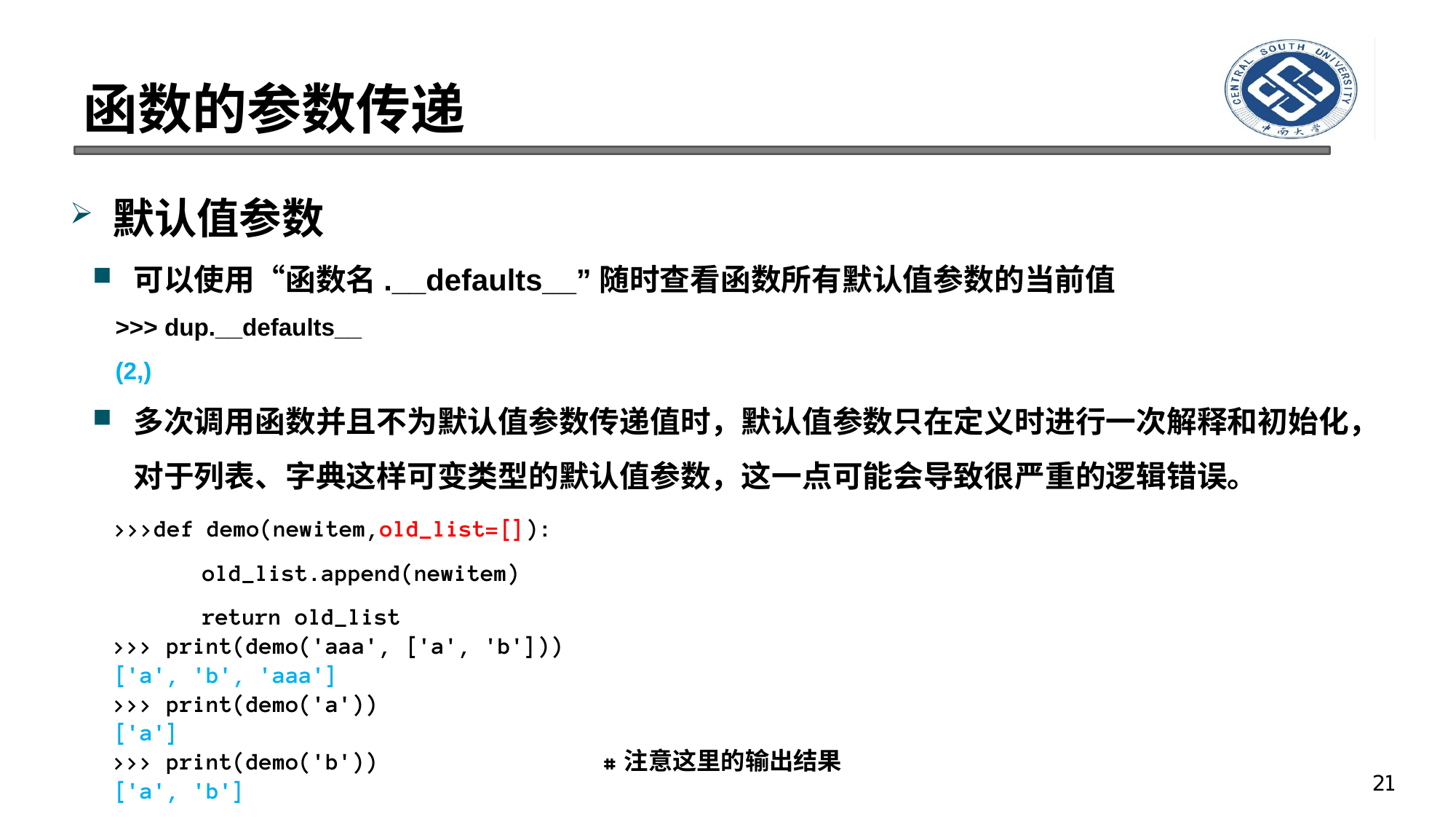

# 函数的参数传递
默认值参数
可以使用“函数名.__defaults__”随时查看函数所有默认值参数的当前值
>>> dup.__defaults__
(2,)
多次调用函数并且不为默认值参数传递值时，默认值参数只在定义时进行一次解释和初始化，对于列表、字典这样可变类型的默认值参数，这一点可能会导致很严重的逻辑错误。
   >>>def demo(newitem,old_list=[]):
          old_list.append(newitem)
          return old_list
>>> print(demo('aaa', ['a', 'b']))
['a', 'b', 'aaa']
>>> print(demo('a'))
['a']
>>> print(demo('b'))                 #注意这里的输出结果
['a', 'b']

21